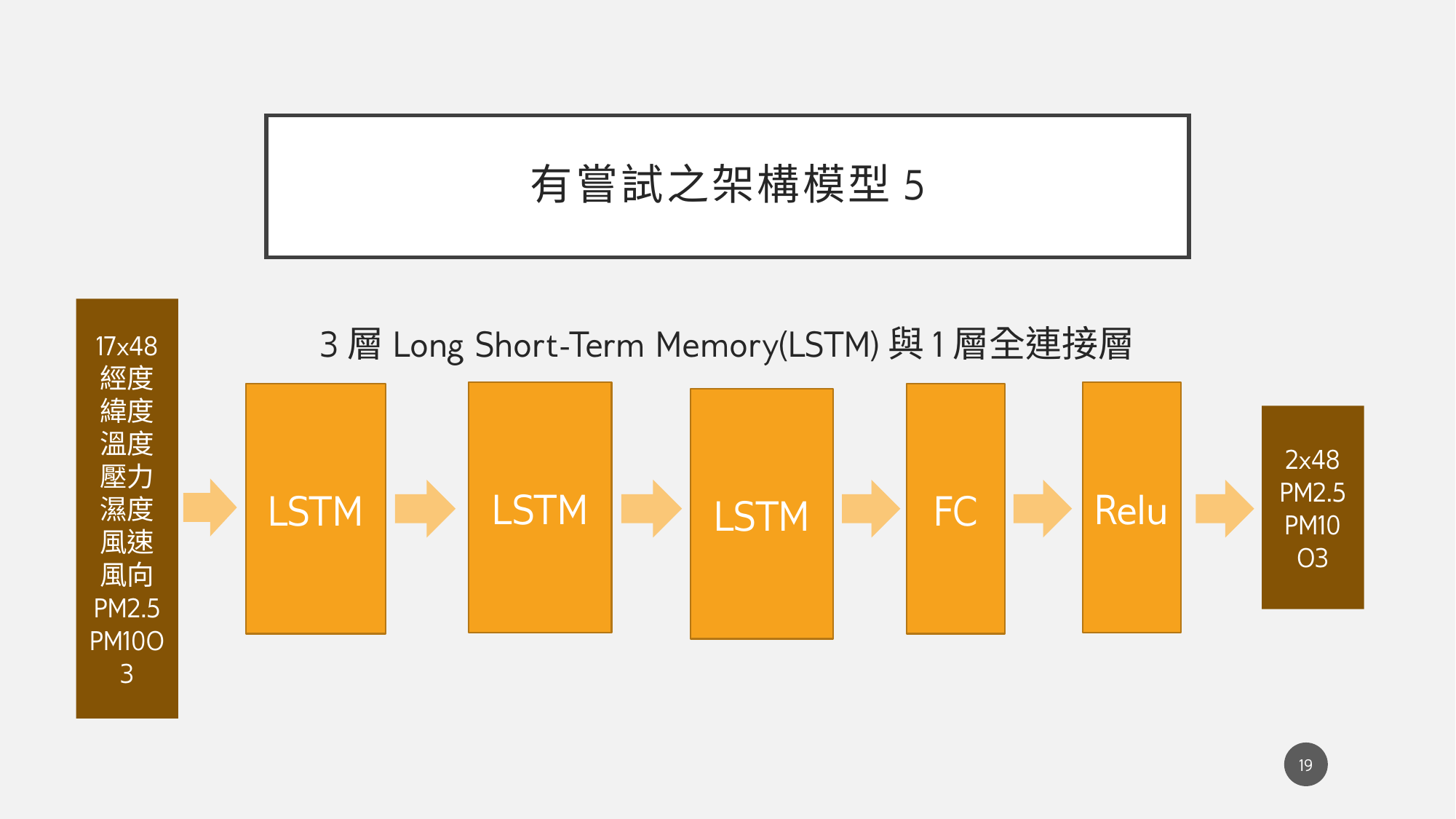

# 有嘗試之架構模型5
17x48
經度
緯度
溫度
壓力
濕度
風速
風向
PM2.5
PM10O3
3層Long Short-Term Memory(LSTM)與1層全連接層

Relu
LSTM
LSTM
FC
LSTM
2x48
PM2.5
PM10
O3

19